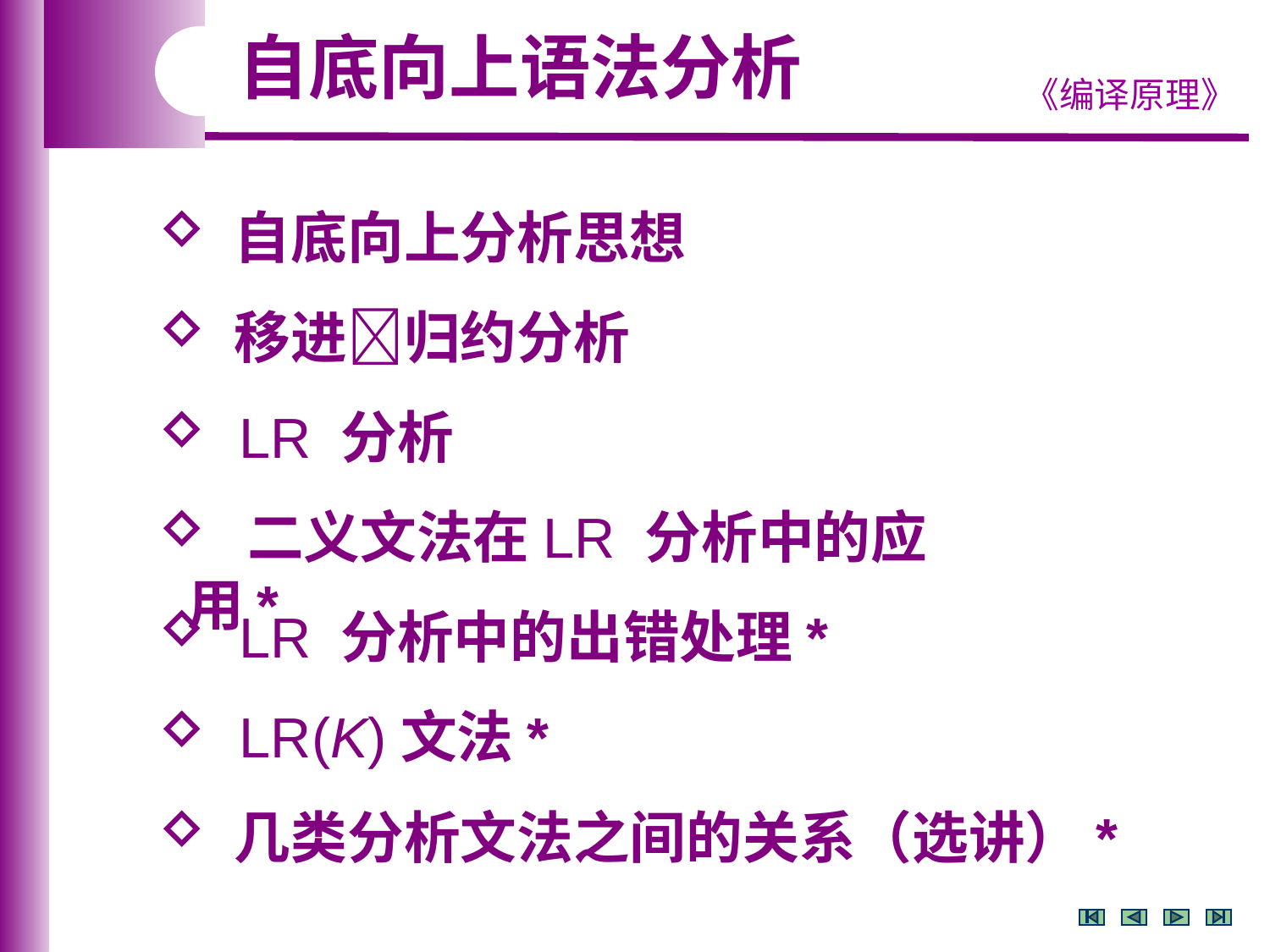

自底向上语法分析
 自底向上分析思想
 移进−归约分析
  LR 分析
  二义文法在LR 分析中的应用*
  LR 分析中的出错处理*
  LR(K)文法*
 几类分析文法之间的关系（选讲）*